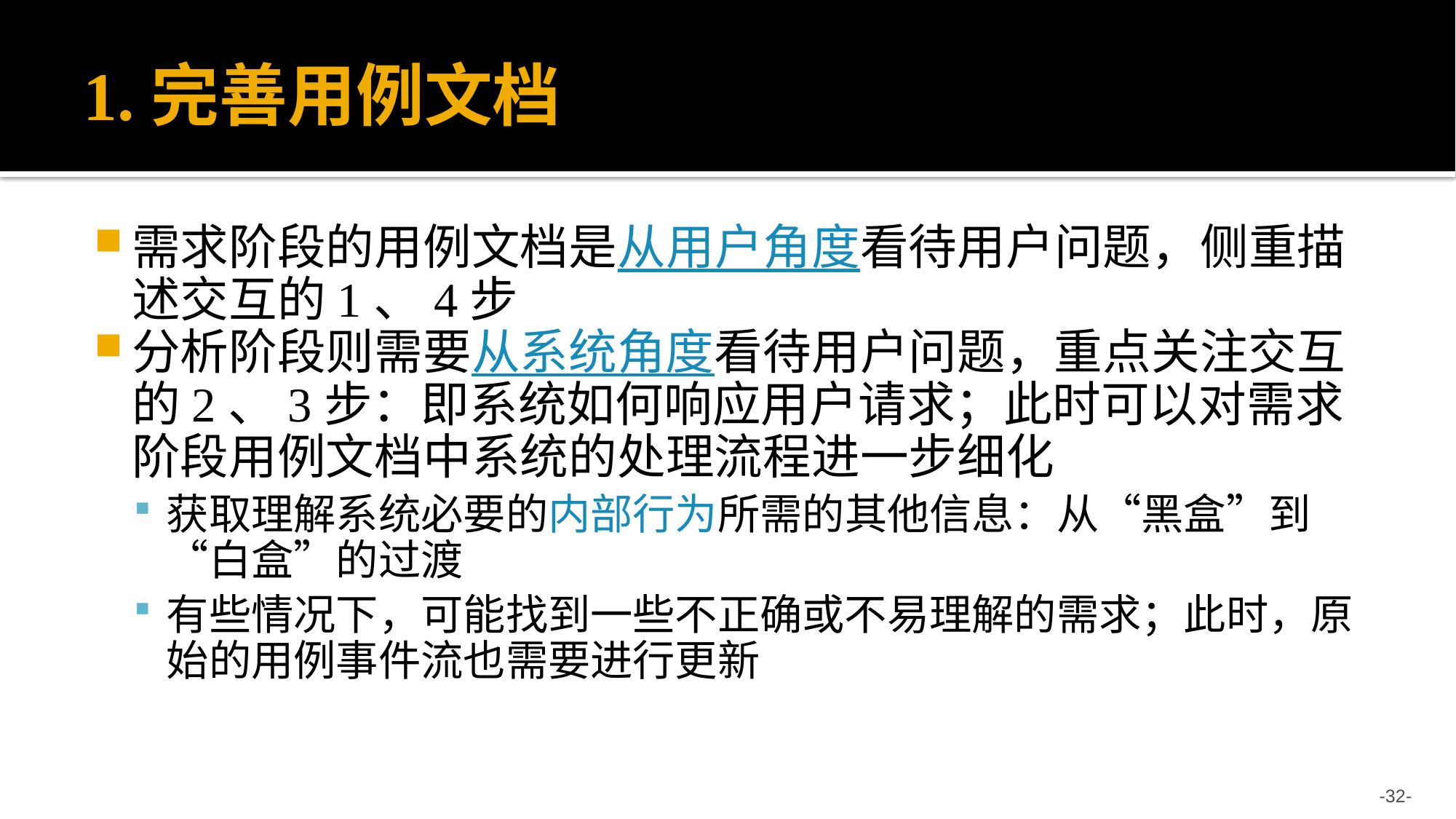

# 1.完善用例文档
需求阶段的用例文档是从用户角度看待用户问题，侧重描述交互的1、4步
分析阶段则需要从系统角度看待用户问题，重点关注交互的2、3步：即系统如何响应用户请求；此时可以对需求阶段用例文档中系统的处理流程进一步细化
获取理解系统必要的内部行为所需的其他信息：从“黑盒”到“白盒”的过渡
有些情况下，可能找到一些不正确或不易理解的需求；此时，原始的用例事件流也需要进行更新
-32-